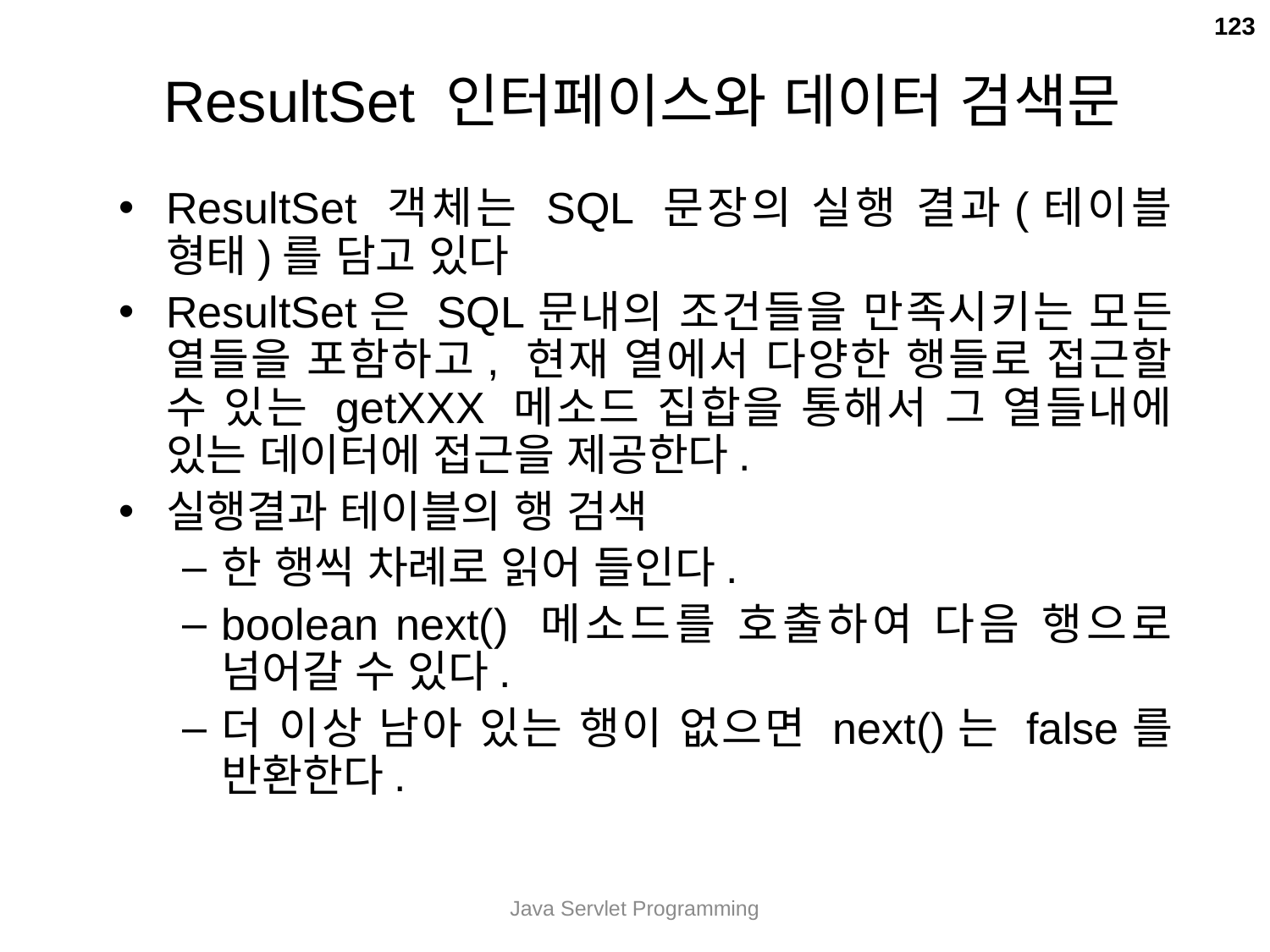

123
# ResultSet 인터페이스와 데이터 검색문
ResultSet 객체는 SQL 문장의 실행 결과(테이블 형태)를 담고 있다
ResultSet은 SQL문내의 조건들을 만족시키는 모든 열들을 포함하고, 현재 열에서 다양한 행들로 접근할 수 있는 getXXX 메소드 집합을 통해서 그 열들내에 있는 데이터에 접근을 제공한다.
실행결과 테이블의 행 검색
한 행씩 차례로 읽어 들인다.
boolean next() 메소드를 호출하여 다음 행으로 넘어갈 수 있다.
더 이상 남아 있는 행이 없으면 next()는 false를 반환한다.
Java Servlet Programming